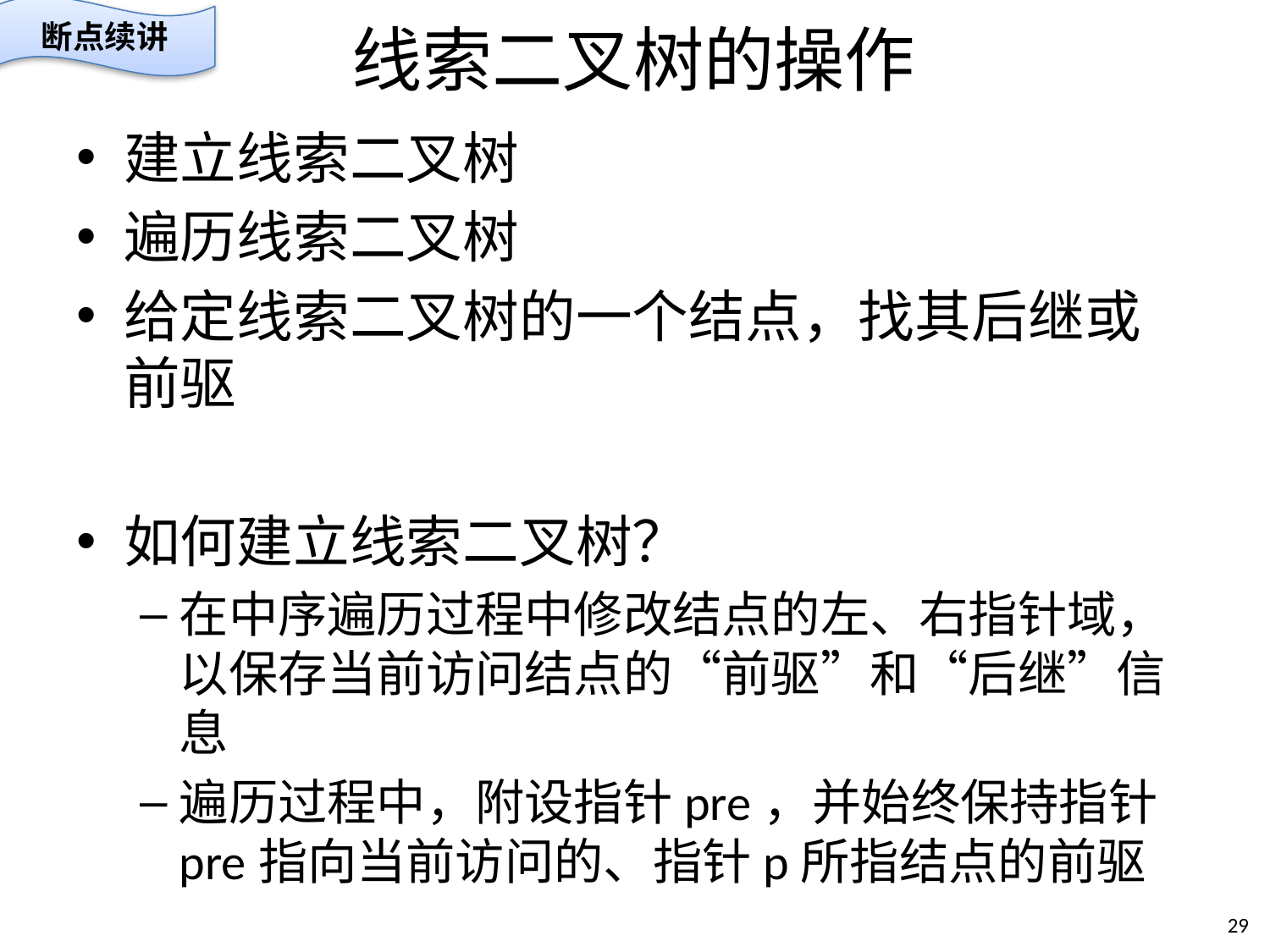

# 线索二叉树的操作
断点续讲
建立线索二叉树
遍历线索二叉树
给定线索二叉树的一个结点，找其后继或前驱

如何建立线索二叉树？
在中序遍历过程中修改结点的左、右指针域，以保存当前访问结点的“前驱”和“后继”信息
遍历过程中，附设指针pre，并始终保持指针pre指向当前访问的、指针p所指结点的前驱
29